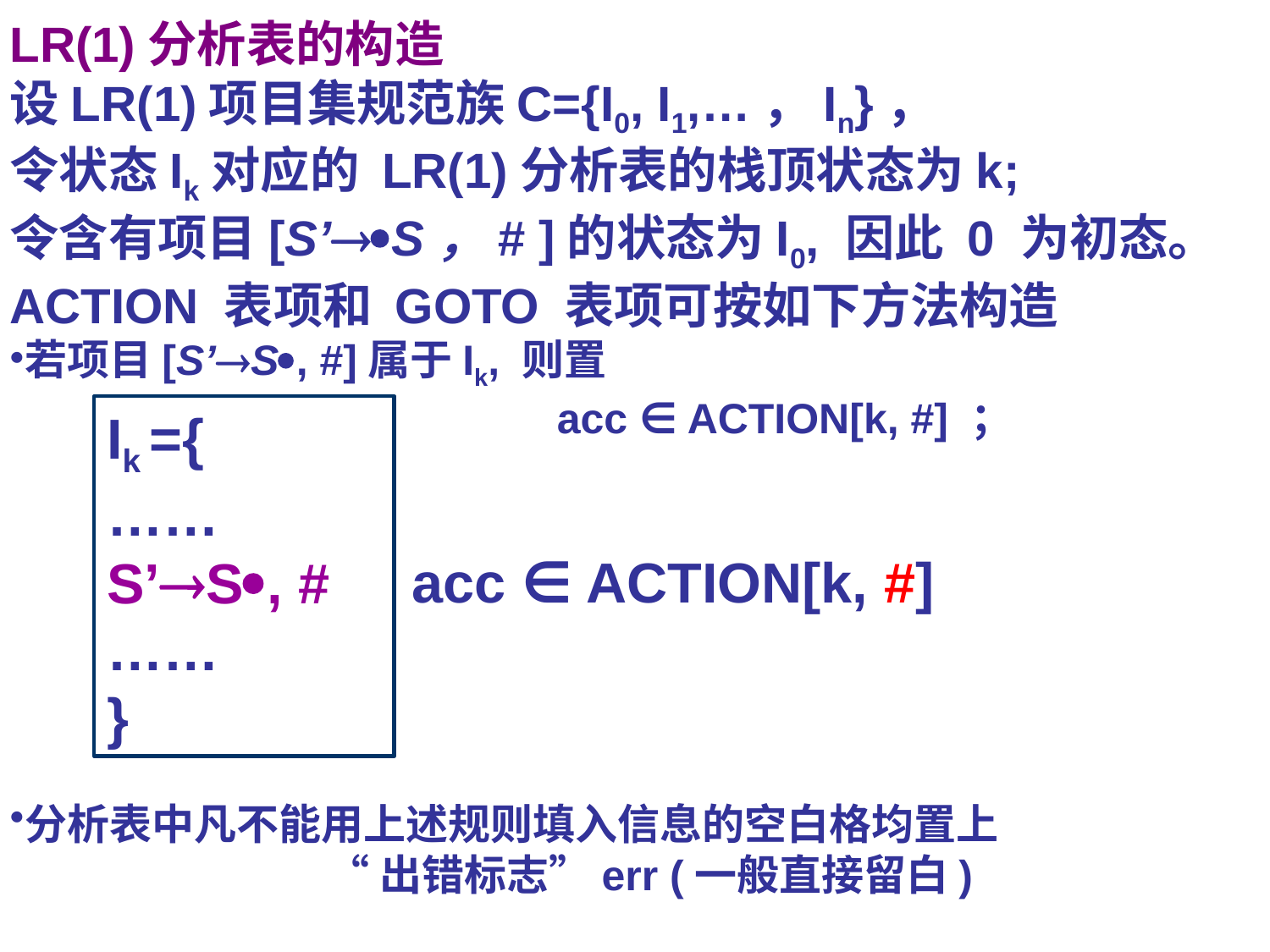

LR(1)分析表的构造
设LR(1)项目集规范族C={I0, I1,…，In}，
令状态Ik对应的 LR(1)分析表的栈顶状态为k;
令含有项目[S’→•S，# ]的状态为I0, 因此 0 为初态。ACTION 表项和 GOTO 表项可按如下方法构造
若项目[S’→S•, #]属于Ik, 则置
		acc ∈ ACTION[k, #] ；

分析表中凡不能用上述规则填入信息的空白格均置上
		“出错标志”err (一般直接留白)

Ik ={
……
S’→S•, #
……
}
acc ∈ ACTION[k, #]